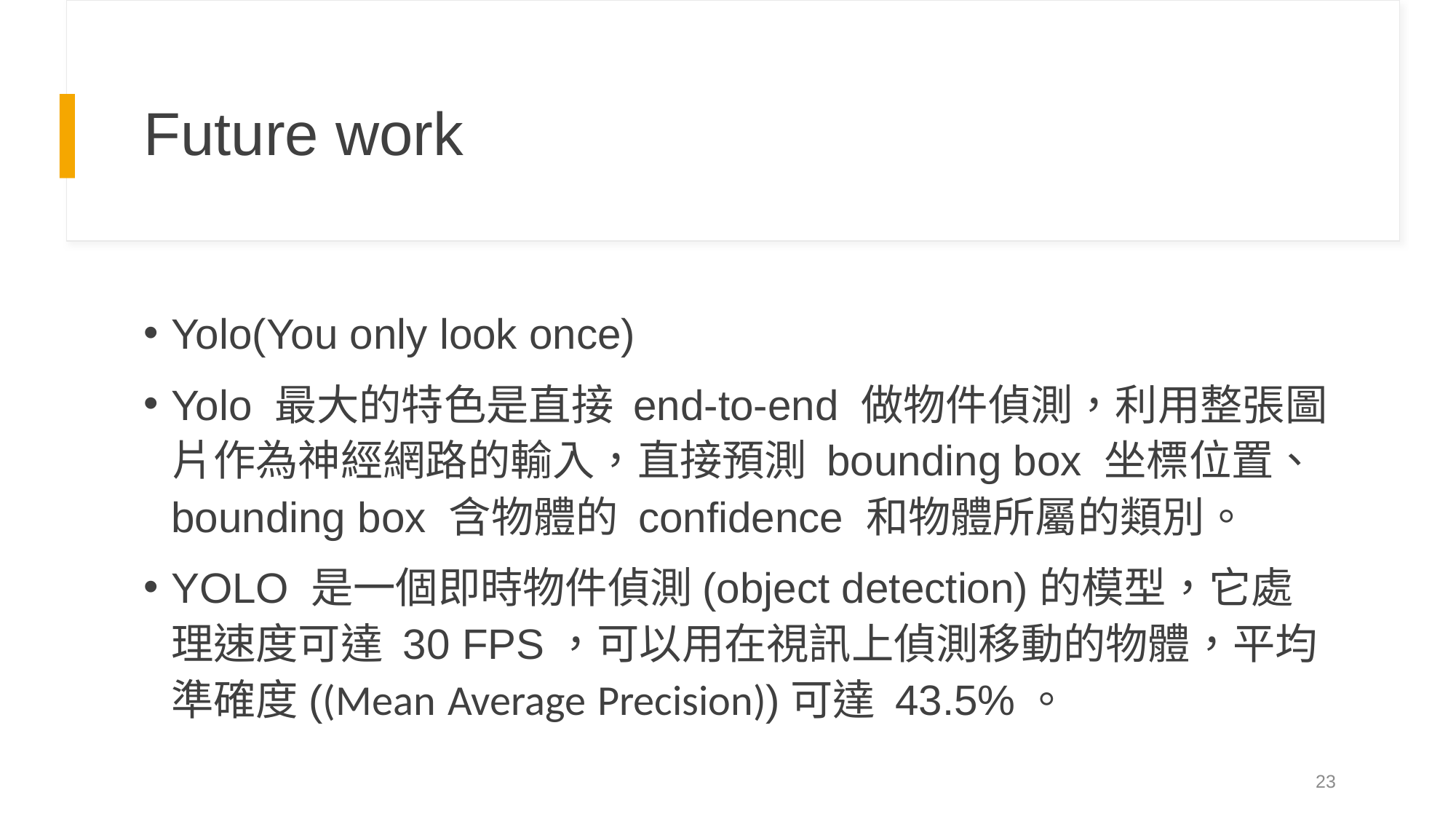

# Future work
Yolo(You only look once)​
Yolo 最大的特色是直接 end-to-end 做物件偵測，利用整張圖片作為神經網路的輸入，直接預測 bounding box 坐標位置、bounding box 含物體的 confidence 和物體所屬的類別。​
YOLO 是一個即時物件偵測(object detection)的模型，它處理速度可達 30 FPS，可以用在視訊上偵測移動的物體，平均準確度((Mean Average Precision))可達 43.5%。

23